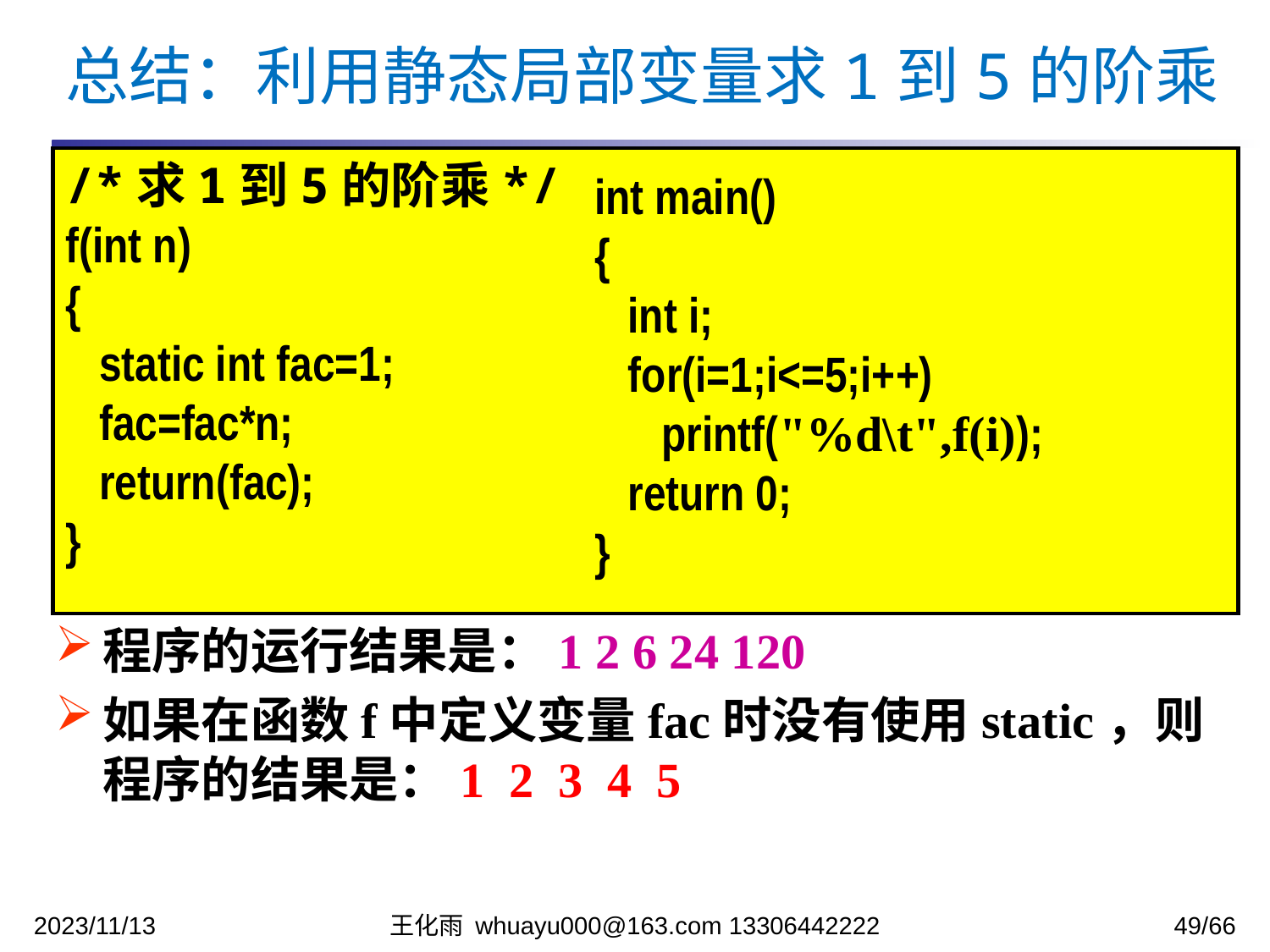

总结：利用静态局部变量求1到5的阶乘
/*求1到5的阶乘*/
f(int n)
{
   static int fac=1;
   fac=fac*n;
   return(fac);
}
int main()
{
   int i;
   for(i=1;i<=5;i++)
      printf("%d\t",f(i));
   return 0;
}
程序的运行结果是：1 2 6 24 120
如果在函数f中定义变量fac时没有使用static，则程序的结果是：1  2  3  4  5
2023/11/13
王化雨 whuayu000@163.com 13306442222
49/66